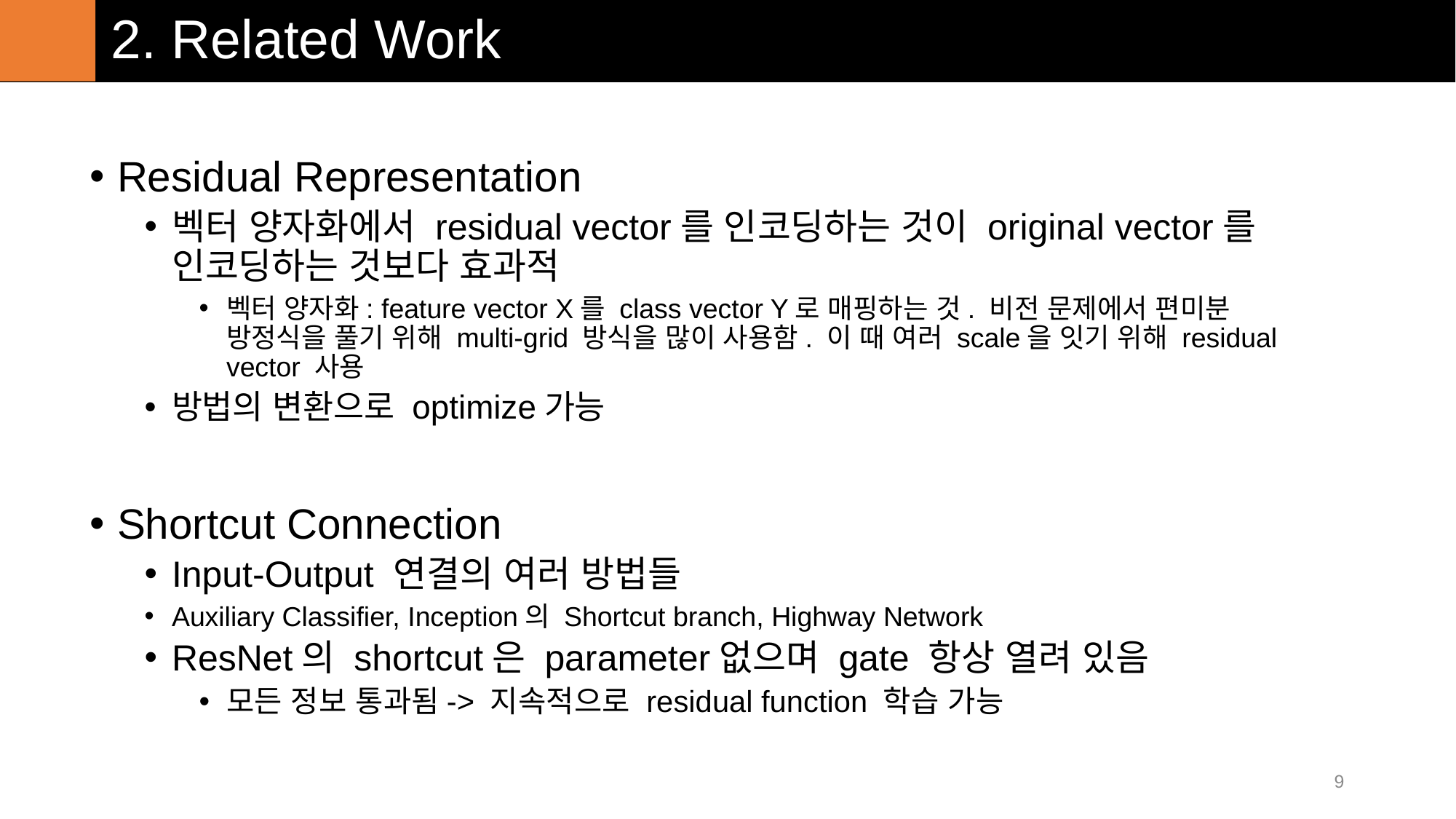

# 2. Related Work
Residual Representation
벡터 양자화에서 residual vector를 인코딩하는 것이 original vector를 인코딩하는 것보다 효과적
벡터 양자화: feature vector X를 class vector Y로 매핑하는 것. 비전 문제에서 편미분 방정식을 풀기 위해 multi-grid 방식을 많이 사용함. 이 때 여러 scale을 잇기 위해 residual vector 사용
방법의 변환으로 optimize가능

Shortcut Connection
Input-Output 연결의 여러 방법들
Auxiliary Classifier, Inception의 Shortcut branch, Highway Network
ResNet의 shortcut은 parameter없으며 gate 항상 열려 있음
모든 정보 통과됨-> 지속적으로 residual function 학습 가능
9